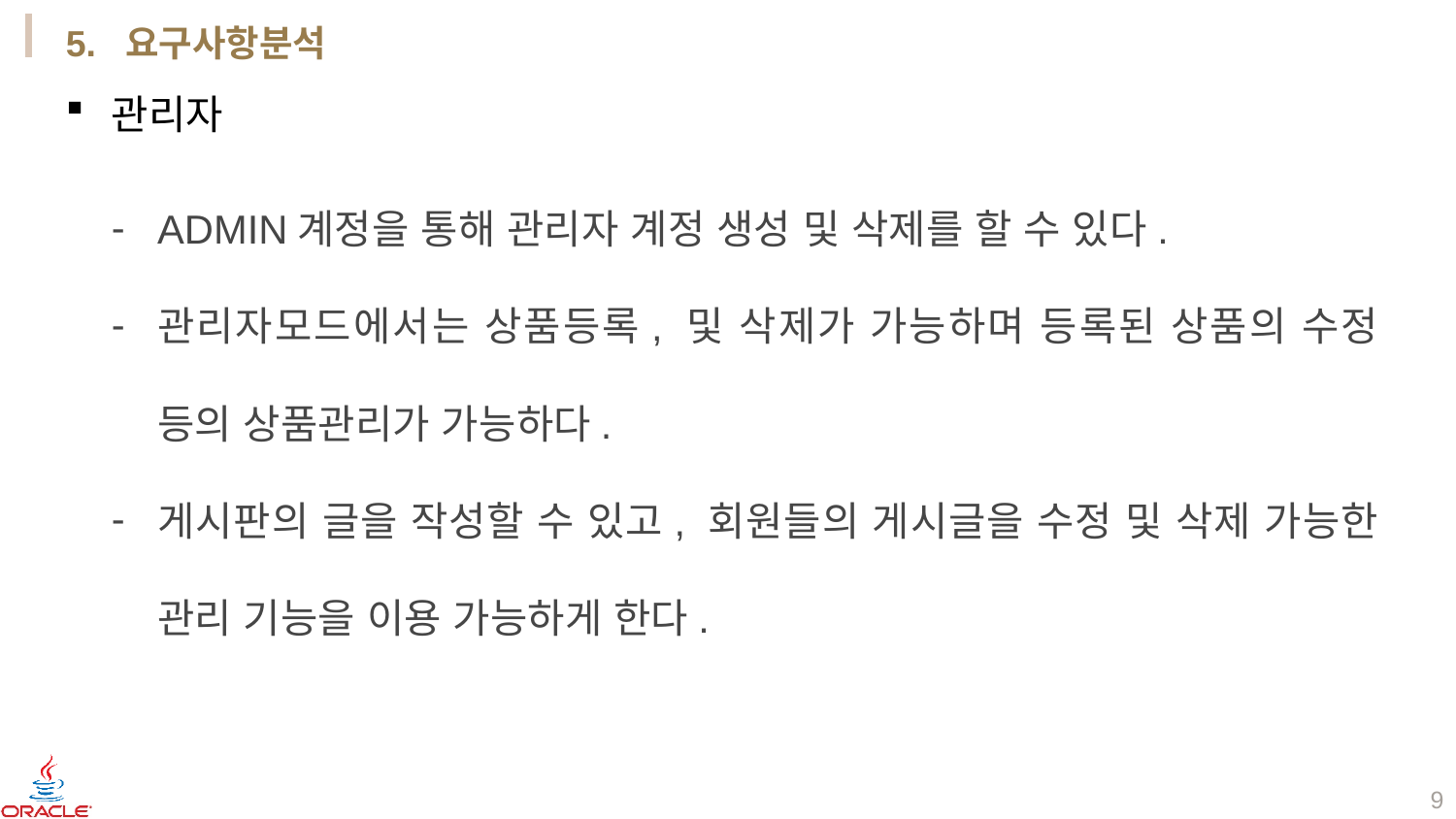

5.  요구사항분석
관리자
ADMIN계정을 통해 관리자 계정 생성 및 삭제를 할 수 있다.
관리자모드에서는 상품등록, 및 삭제가 가능하며 등록된 상품의 수정 등의 상품관리가 가능하다.
게시판의 글을 작성할 수 있고, 회원들의 게시글을 수정 및 삭제 가능한 관리 기능을 이용 가능하게 한다.
9